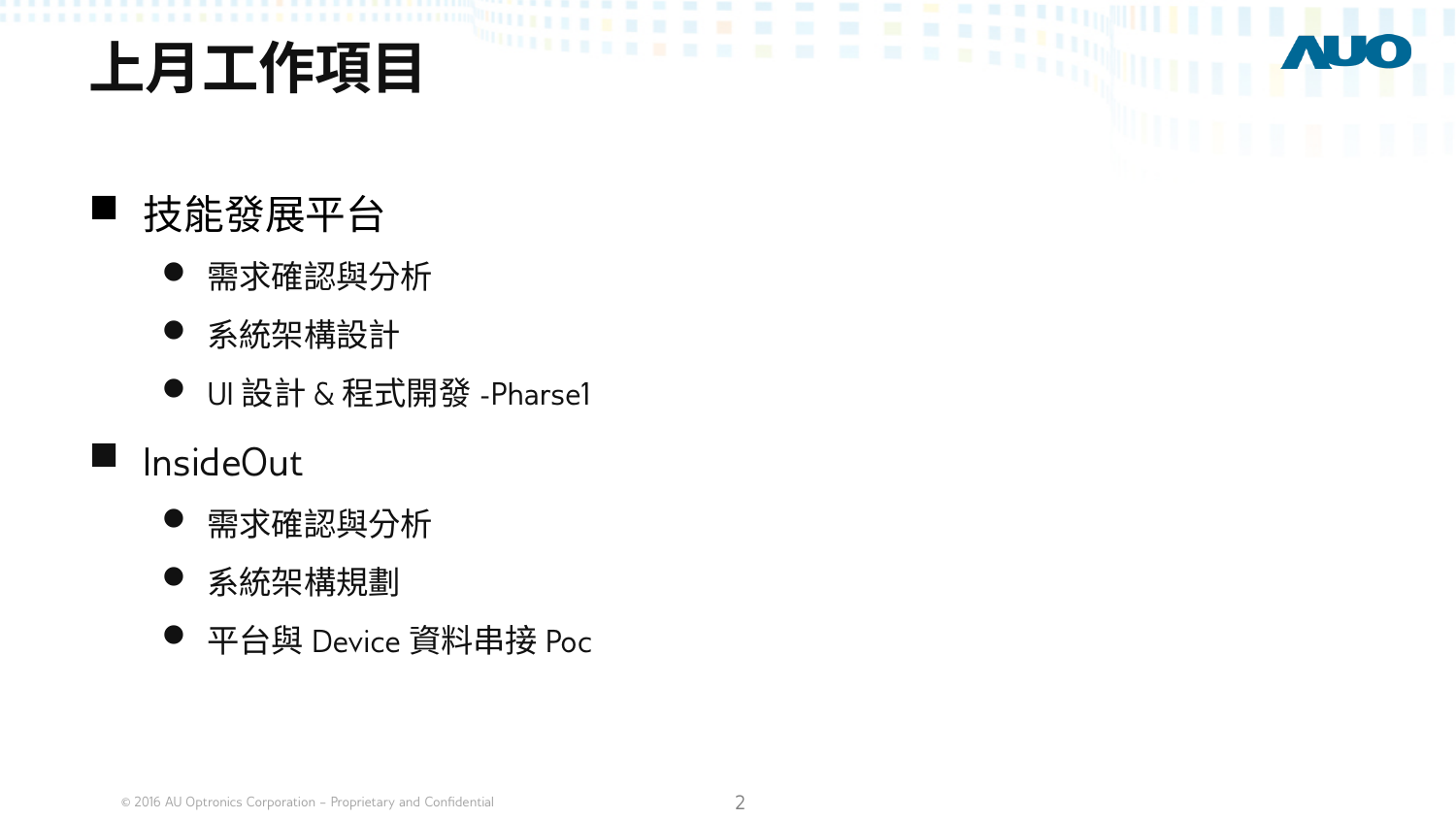

# 上月工作項目
技能發展平台
需求確認與分析
系統架構設計
UI設計&程式開發-Pharse1
InsideOut
需求確認與分析
系統架構規劃
平台與Device資料串接Poc